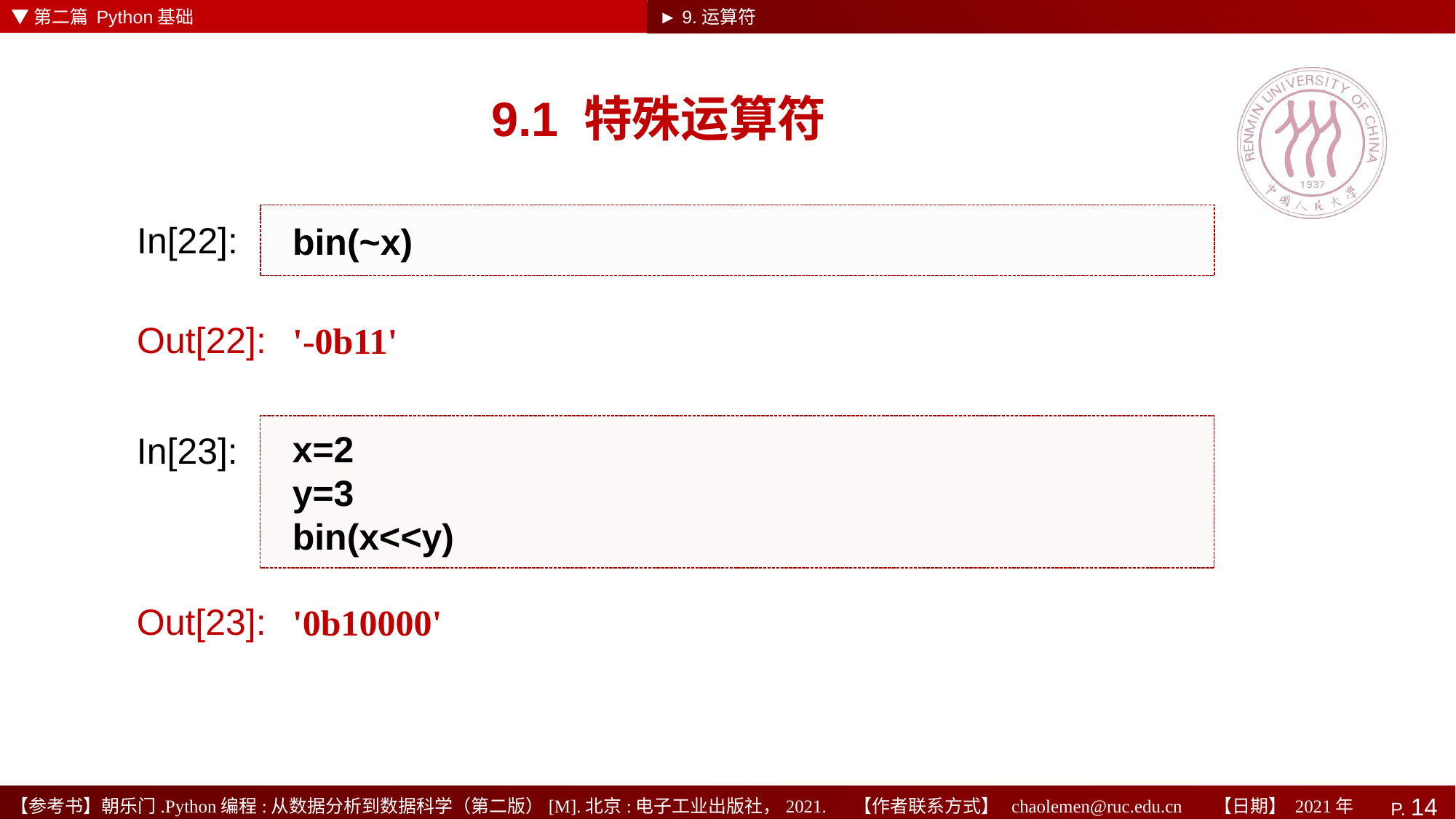

▼第二篇 Python基础
► 9.运算符
# 9.1 特殊运算符
bin(~x)
In[22]:
'-0b11'
Out[22]:
x=2
y=3
bin(x<<y)
In[23]:
'0b10000'
Out[23]: